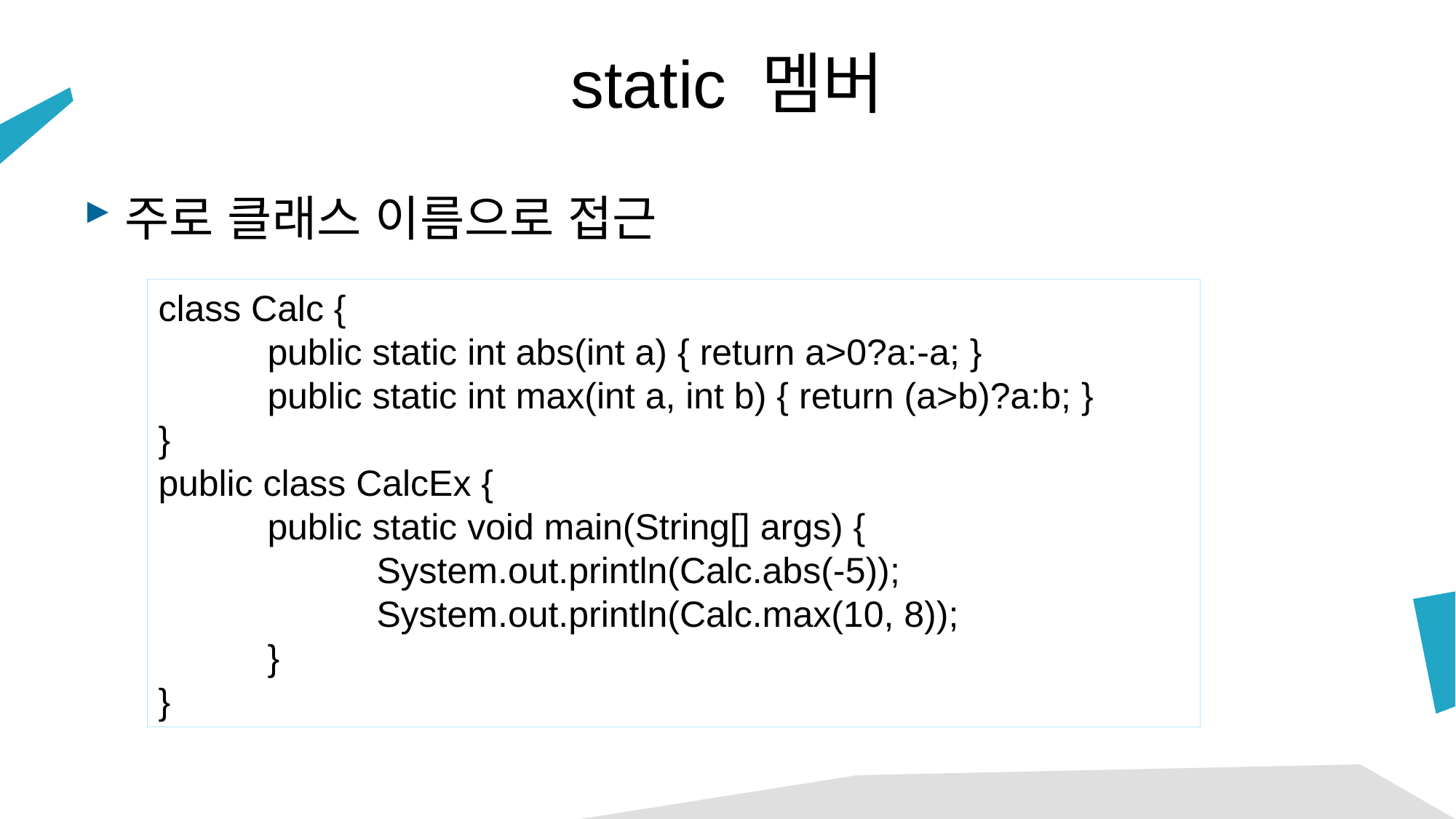

# static 멤버
주로 클래스 이름으로 접근
class Calc {
	public static int abs(int a) { return a>0?a:-a; }
	public static int max(int a, int b) { return (a>b)?a:b; }
}
public class CalcEx {
	public static void main(String[] args) {
		System.out.println(Calc.abs(-5));
		System.out.println(Calc.max(10, 8));
	}
}